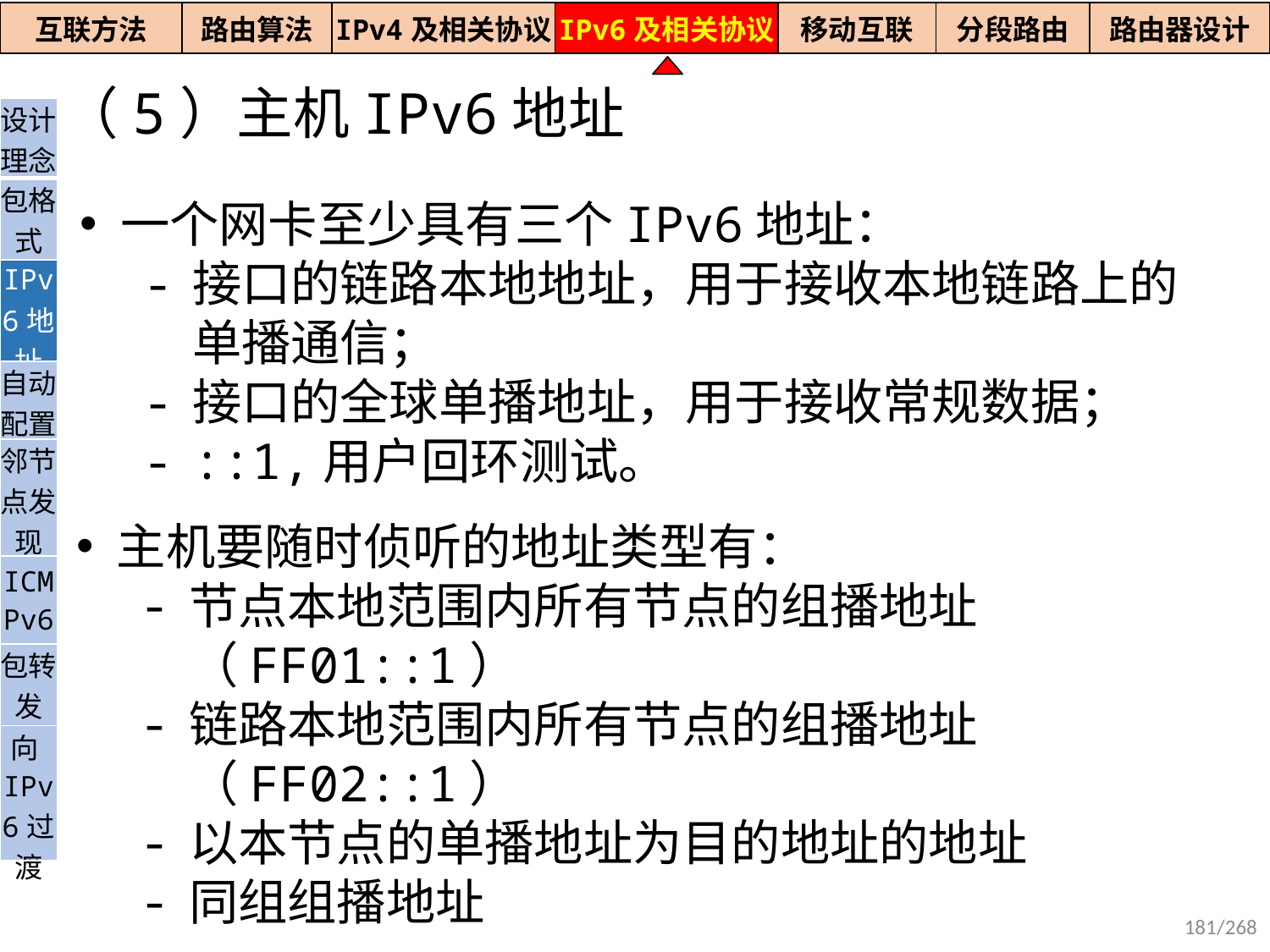

| 互联方法 | 路由算法 | IPv4及相关协议 | IPv6及相关协议 | 移动互联 | 分段路由 | 路由器设计 |
| --- | --- | --- | --- | --- | --- | --- |

（5）主机IPv6地址
| 设计理念 |
| --- |
| 包格式 |
| IPv6地址 |
| 自动配置 |
| 邻节点发现 |
| ICMPv6 |
| 包转发 |
| 向IPv6过渡 |
 一个网卡至少具有三个IPv6地址：
接口的链路本地地址，用于接收本地链路上的单播通信；
接口的全球单播地址，用于接收常规数据；
::1,用户回环测试。
 主机要随时侦听的地址类型有：
节点本地范围内所有节点的组播地址（FF01::1）
链路本地范围内所有节点的组播地址（FF02::1）
以本节点的单播地址为目的地址的地址
同组组播地址
181/268